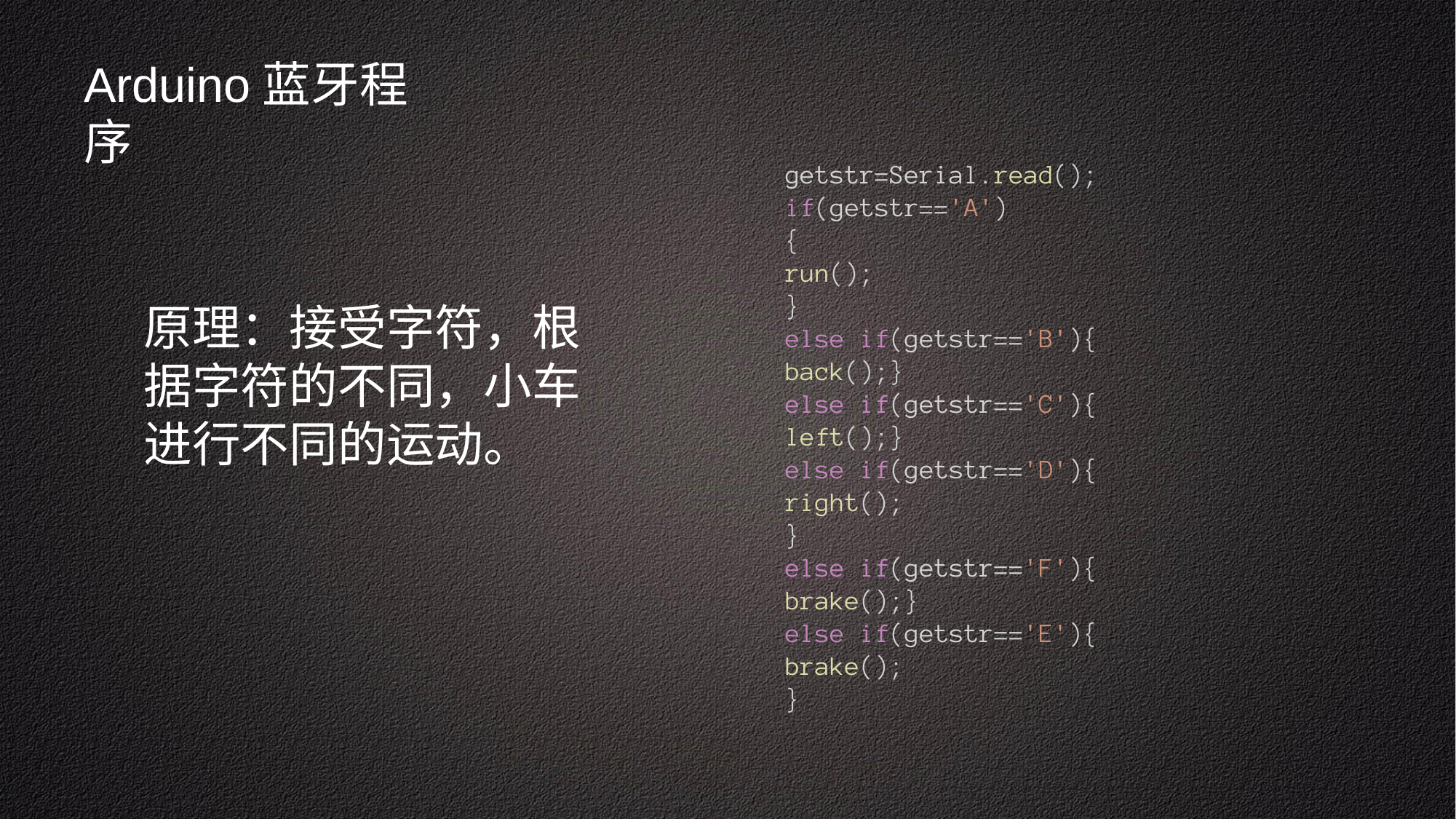

Arduino蓝牙程序
getstr=Serial.read();
if(getstr=='A')
{
run();
}
else if(getstr=='B'){
back();}
else if(getstr=='C'){
left();}
else if(getstr=='D'){
right();
}
else if(getstr=='F'){
brake();}
else if(getstr=='E'){
brake();
}
原理：接受字符，根据字符的不同，小车进行不同的运动。